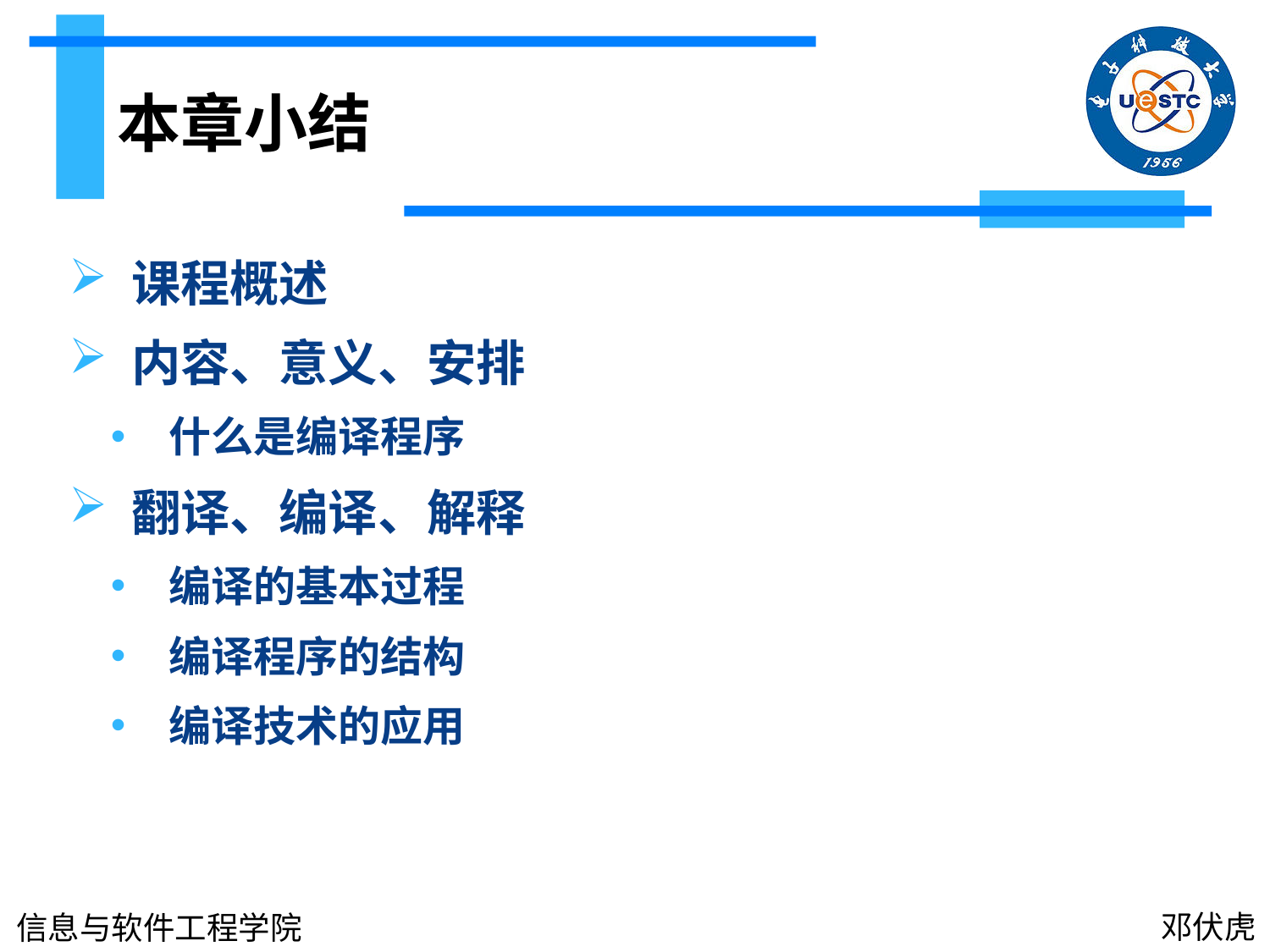

# 本章小结
 课程概述
 内容、意义、安排
 什么是编译程序
 翻译、编译、解释
 编译的基本过程
 编译程序的结构
 编译技术的应用

邓伏虎
35
信息与软件工程学院